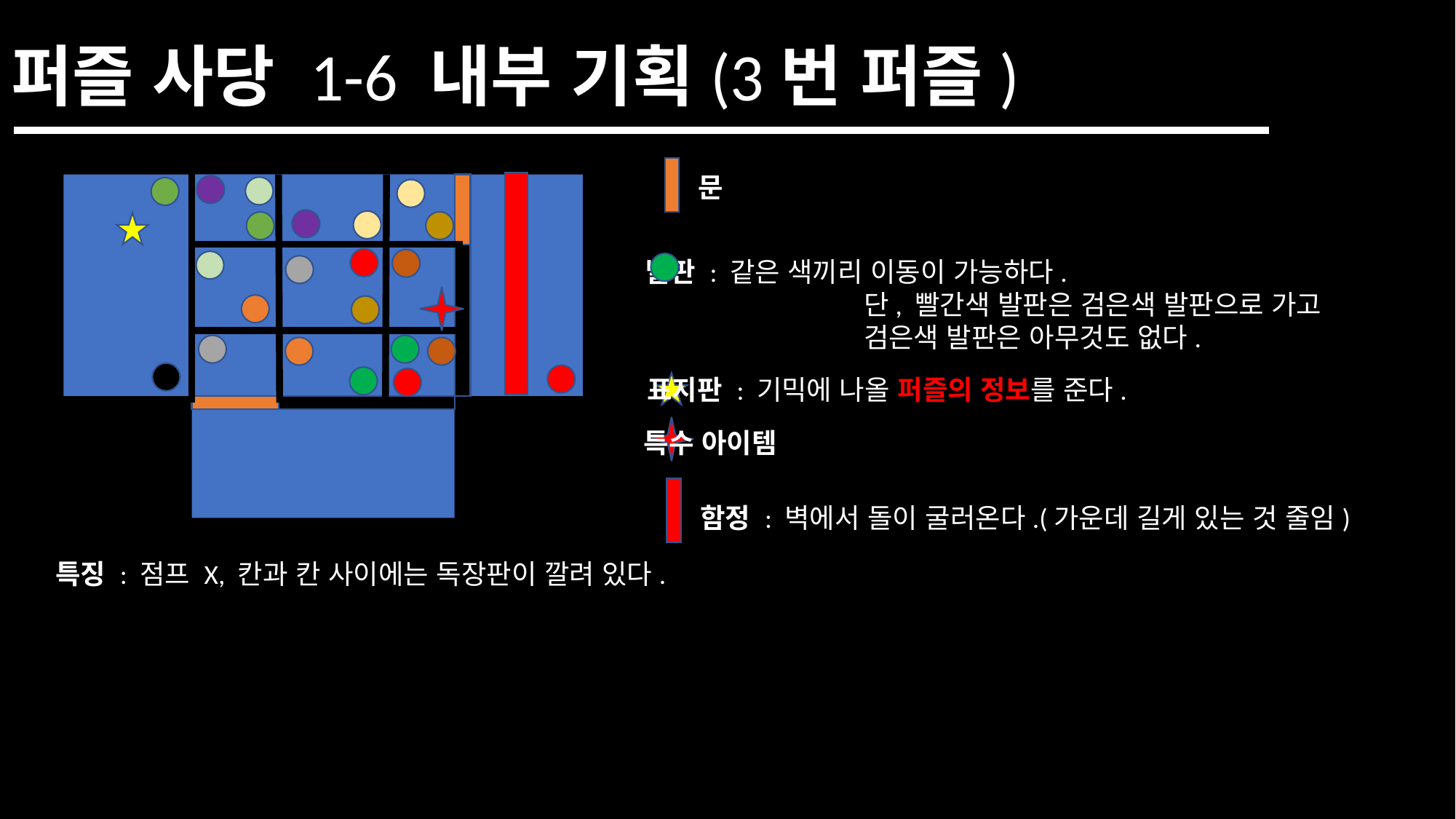

# 퍼즐 사당 1-6 내부 기획(3번 퍼즐)

문

발판 : 같은 색끼리 이동이 가능하다.
		단, 빨간색 발판은 검은색 발판으로 가고
		검은색 발판은 아무것도 없다.

표지판 : 기믹에 나올 퍼즐의 정보를 준다.

특수 아이템

함정 : 벽에서 돌이 굴러온다.(가운데 길게 있는 것 줄임)
특징 : 점프 X, 칸과 칸 사이에는 독장판이 깔려 있다.